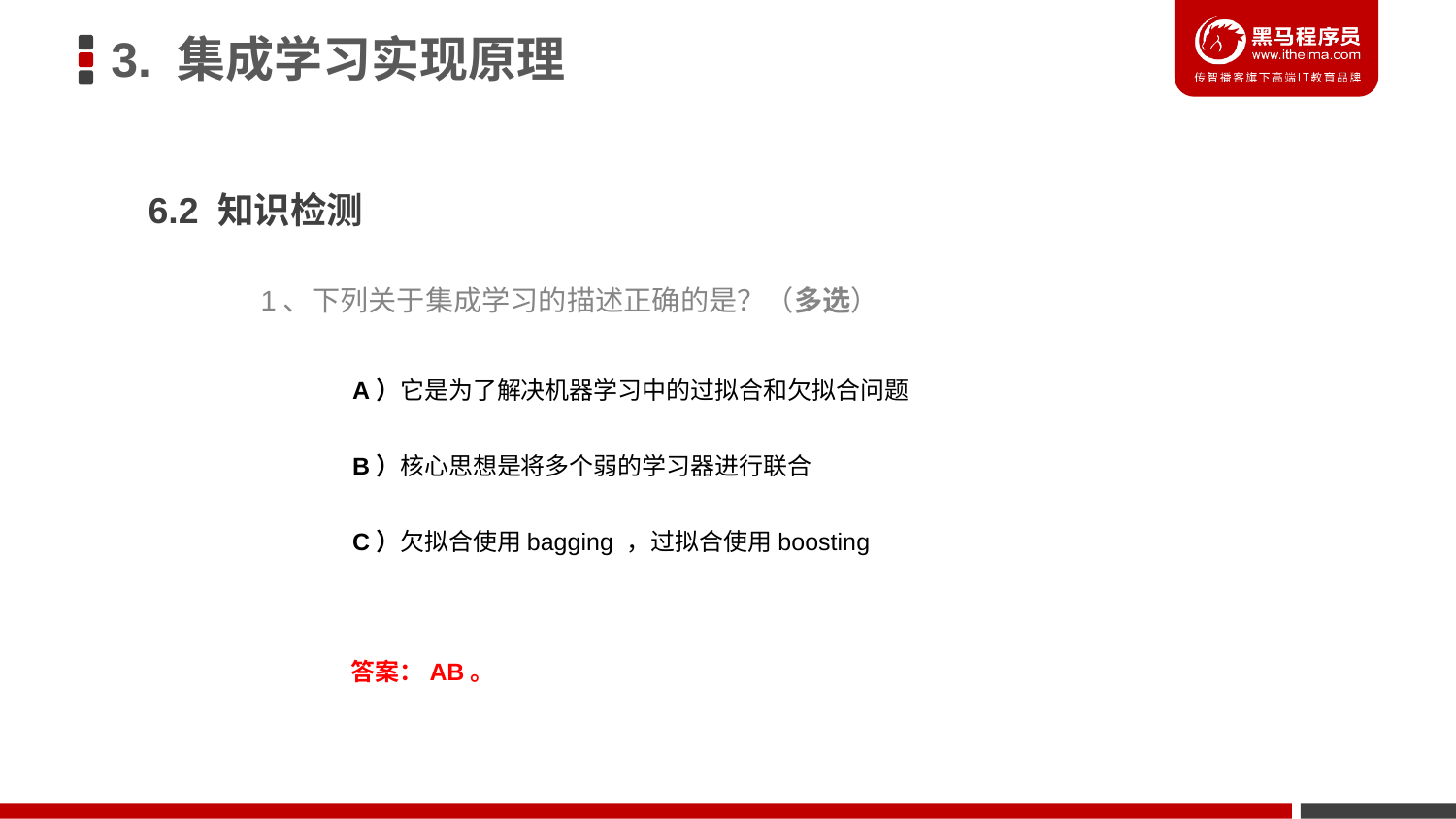

3. 集成学习实现原理
6.2 知识检测
1、下列关于集成学习的描述正确的是？（多选）
A）它是为了解决机器学习中的过拟合和欠拟合问题

B）核心思想是将多个弱的学习器进行联合

C）欠拟合使用bagging ，过拟合使用boosting
答案：AB。